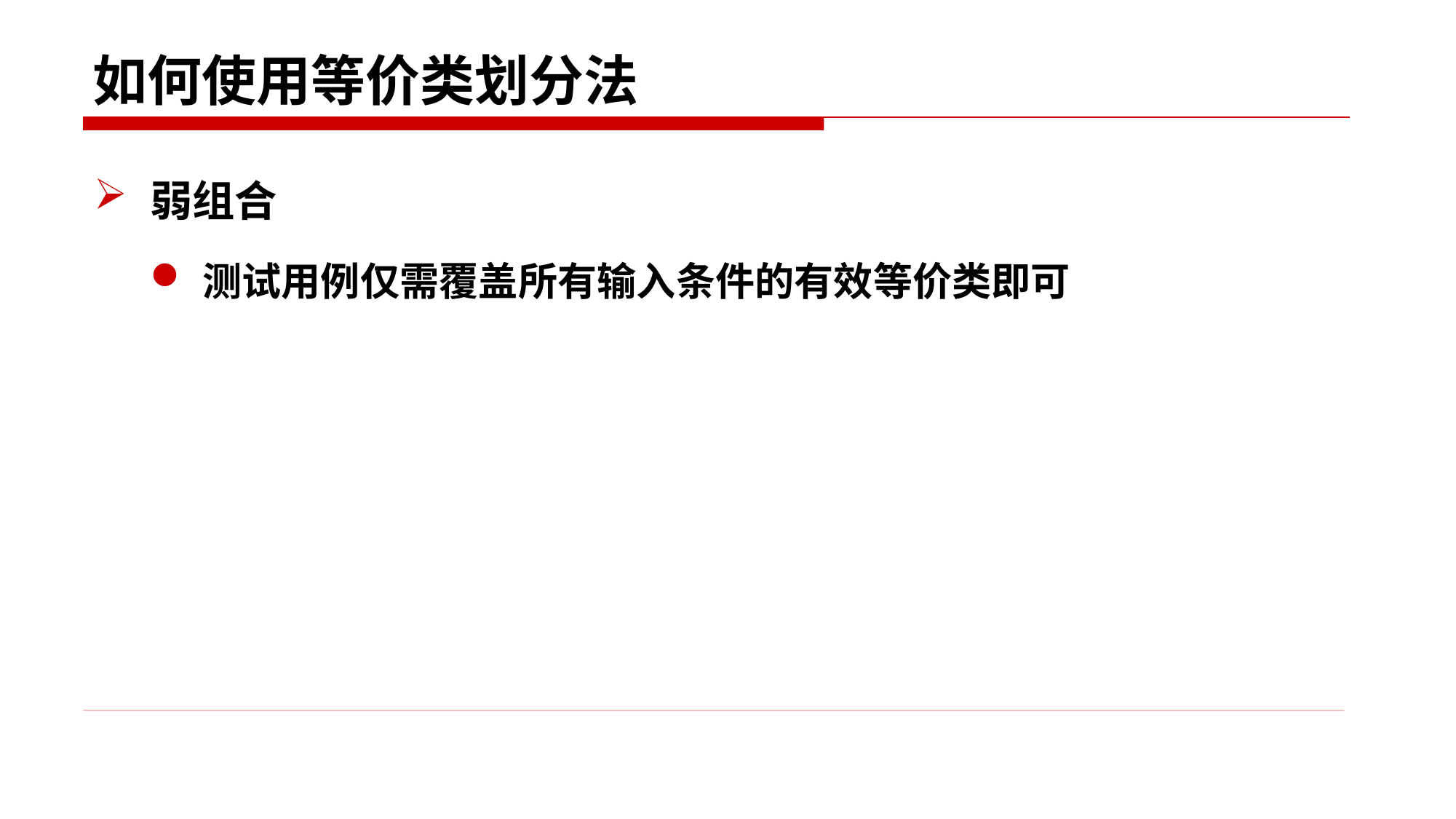

# 如何使用等价类划分法
弱组合
测试用例仅需覆盖所有输入条件的有效等价类即可